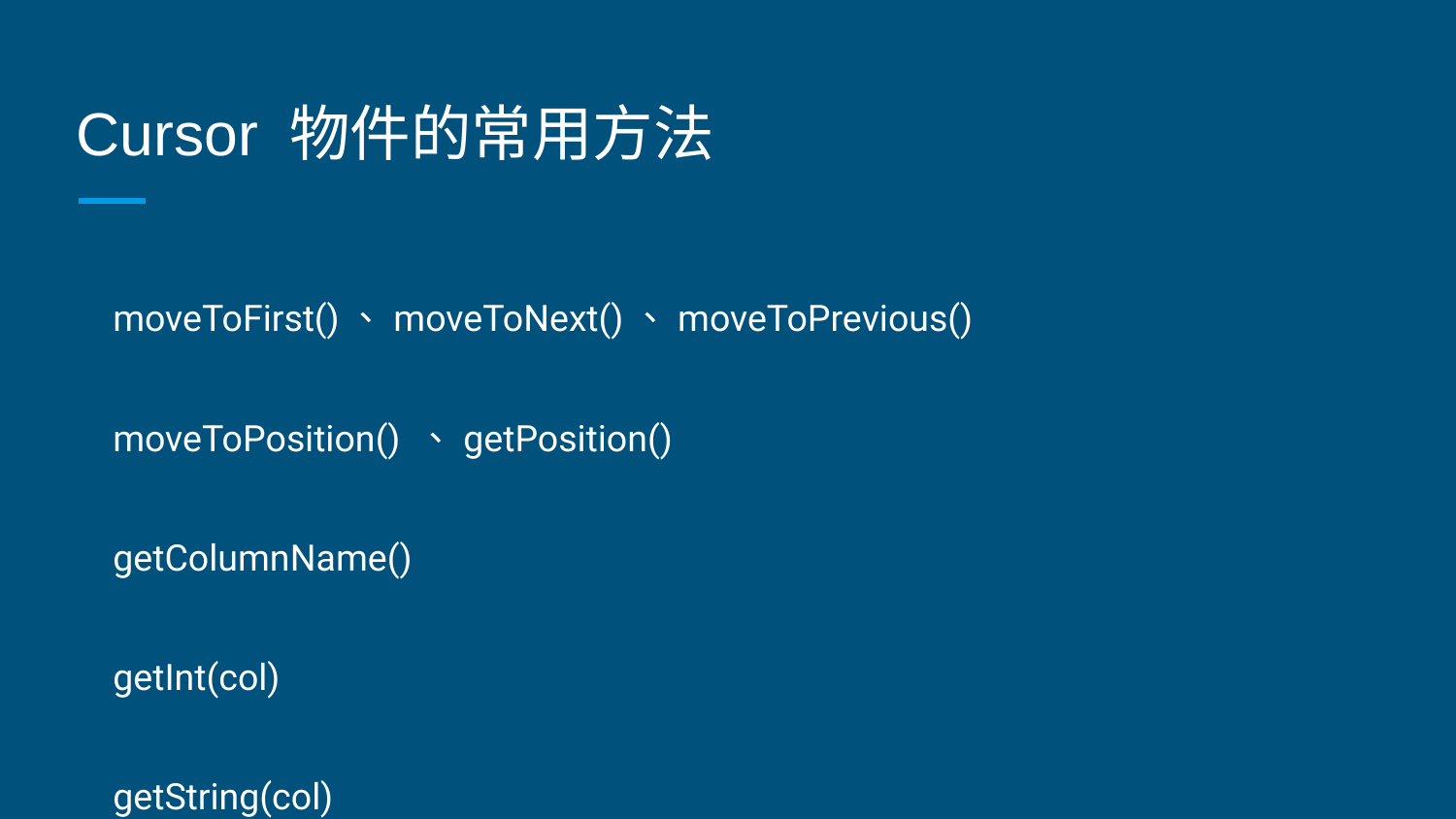

# Cursor 物件的常用方法
moveToFirst()、moveToNext()、moveToPrevious()
moveToPosition() 、getPosition()
getColumnName()
getInt(col)
getString(col)
isAfterLast()